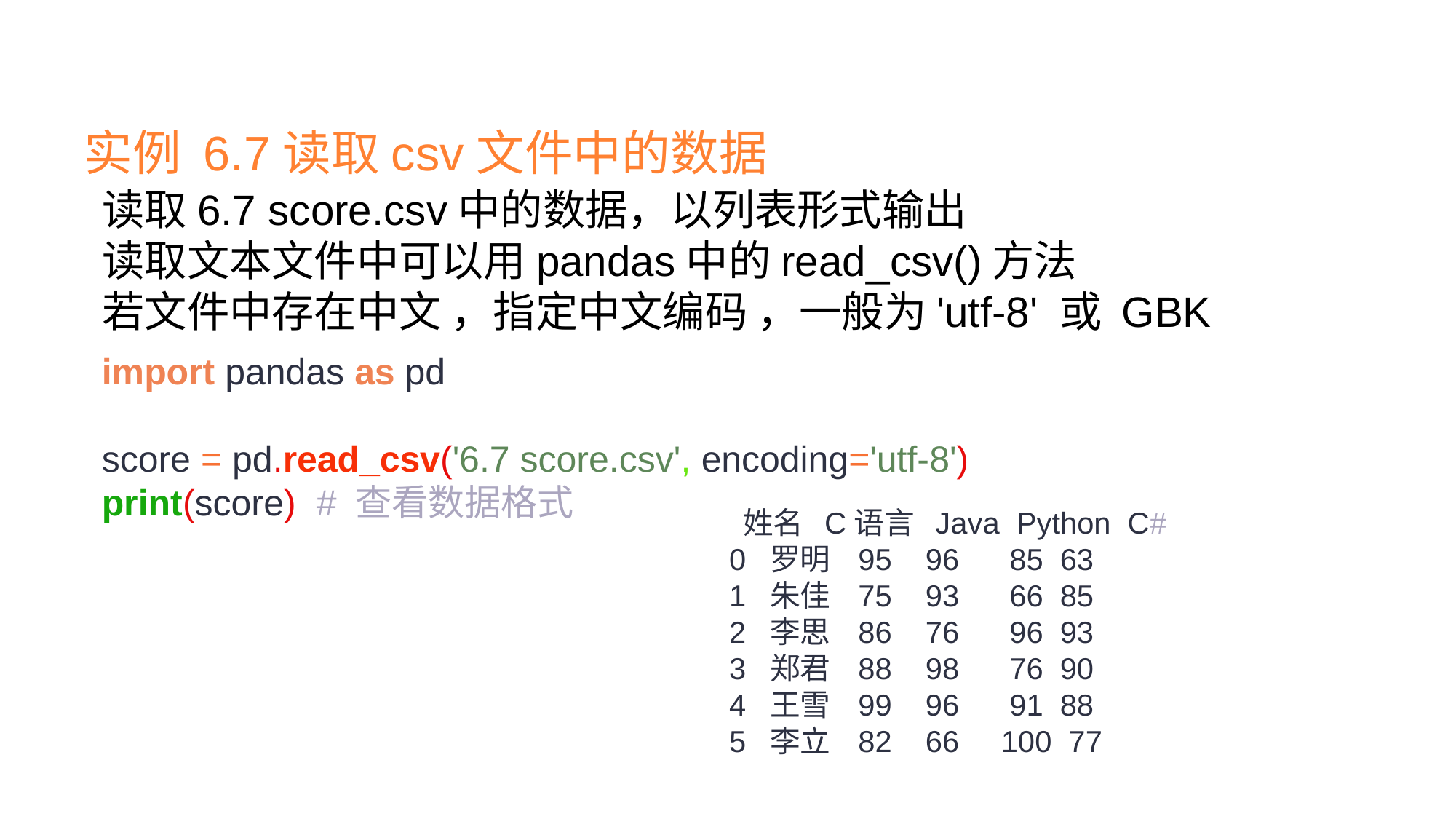

实例 6.7读取csv文件中的数据
读取6.7 score.csv中的数据，以列表形式输出
读取文本文件中可以用pandas中的read_csv()方法
若文件中存在中文 ，指定中文编码 ，一般为'utf-8' 或 GBK
import pandas as pd
score = pd.read_csv('6.7 score.csv', encoding='utf-8')
print(score)  # 查看数据格式
 姓名  C语言  Java  Python  C#
0  罗明   95    96      85  63
1  朱佳   75    93      66  85
2  李思   86    76      96  93
3  郑君   88    98      76  90
4  王雪   99    96      91  88
5  李立   82    66     100  77